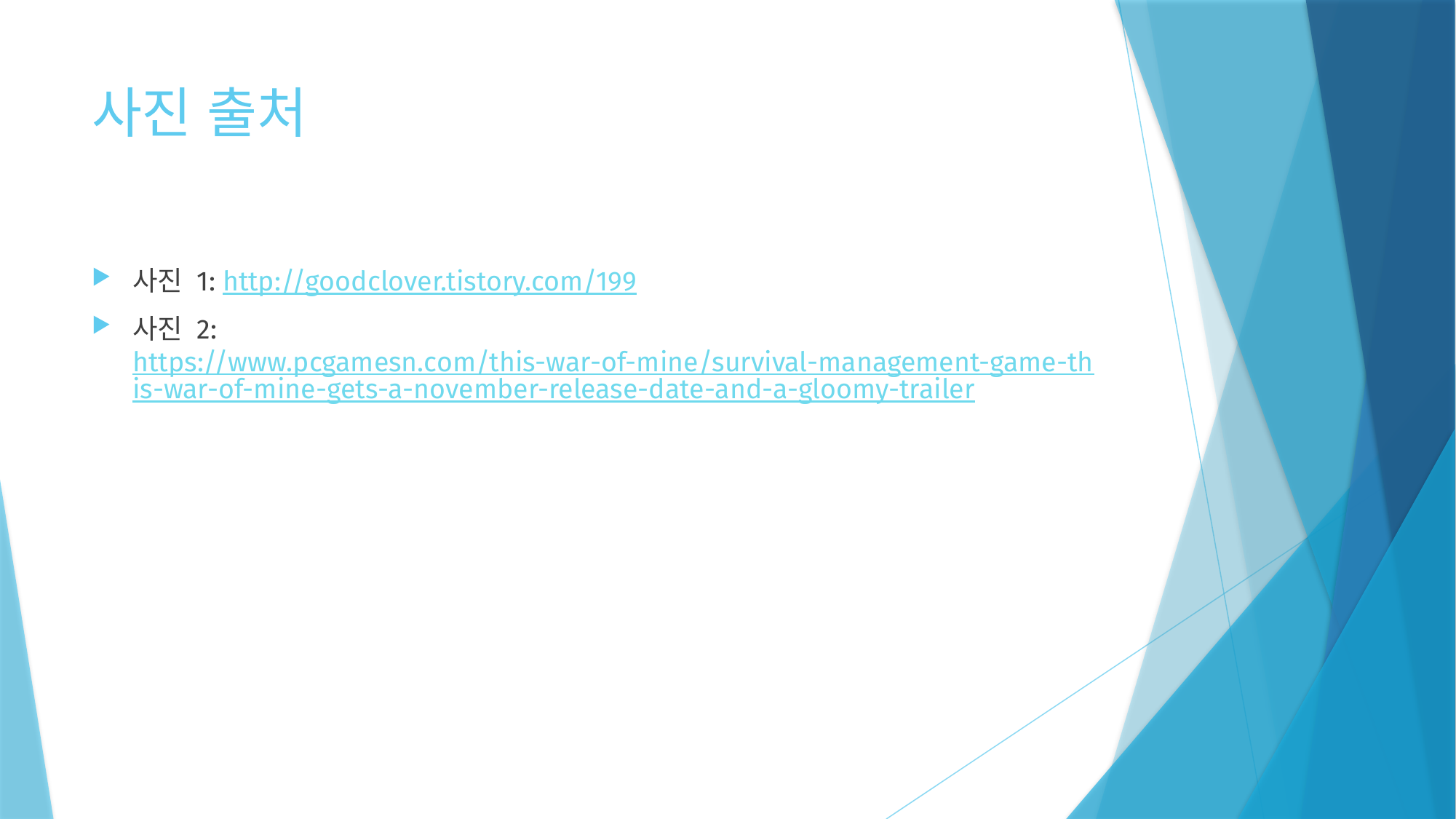

# 사진 출처
사진 1: http://goodclover.tistory.com/199
사진 2: https://www.pcgamesn.com/this-war-of-mine/survival-management-game-this-war-of-mine-gets-a-november-release-date-and-a-gloomy-trailer